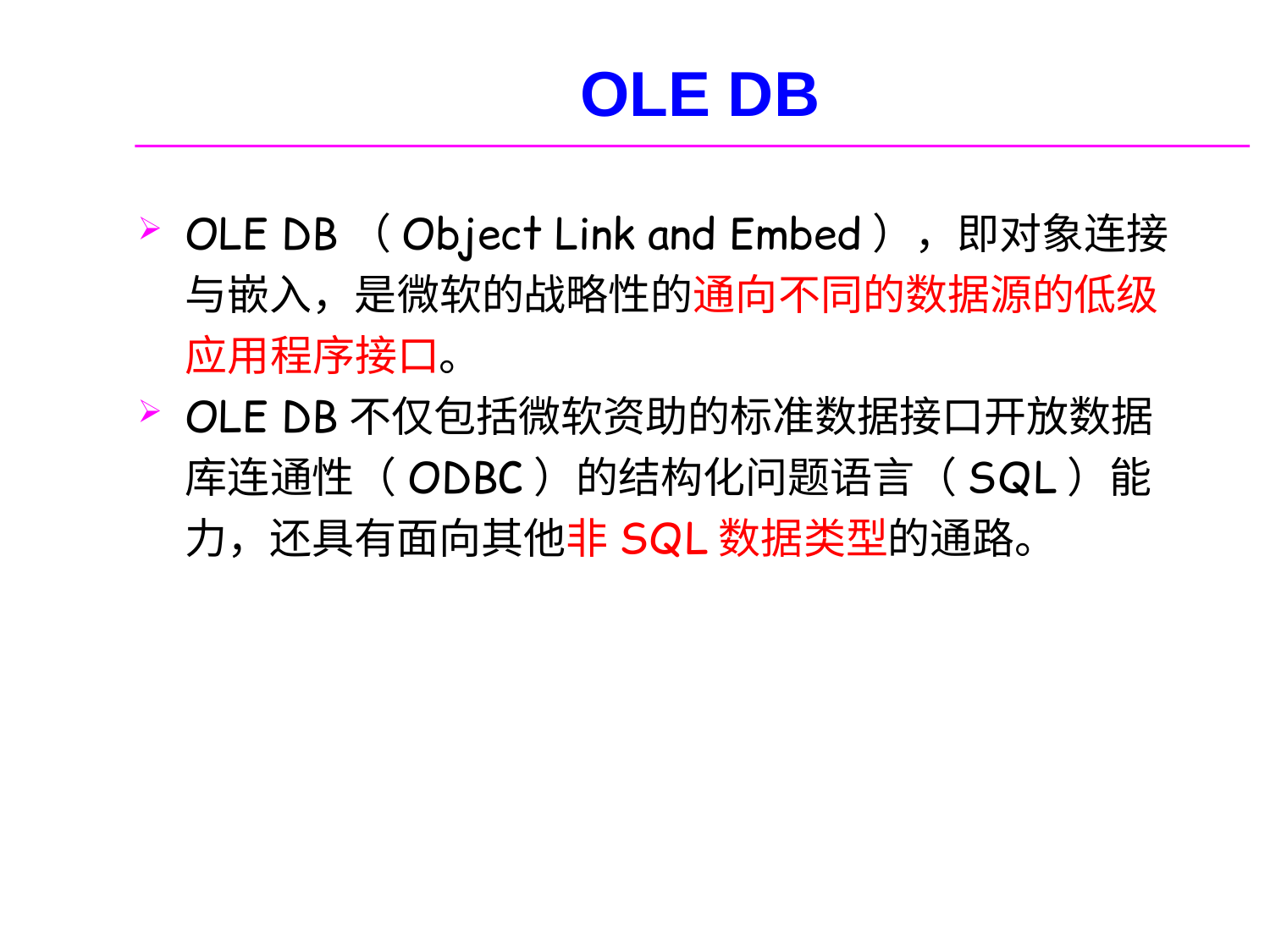

# OLE DB
OLE DB（Object Link and Embed），即对象连接与嵌入，是微软的战略性的通向不同的数据源的低级应用程序接口。
OLE DB不仅包括微软资助的标准数据接口开放数据库连通性（ODBC）的结构化问题语言（SQL）能力，还具有面向其他非SQL数据类型的通路。

12